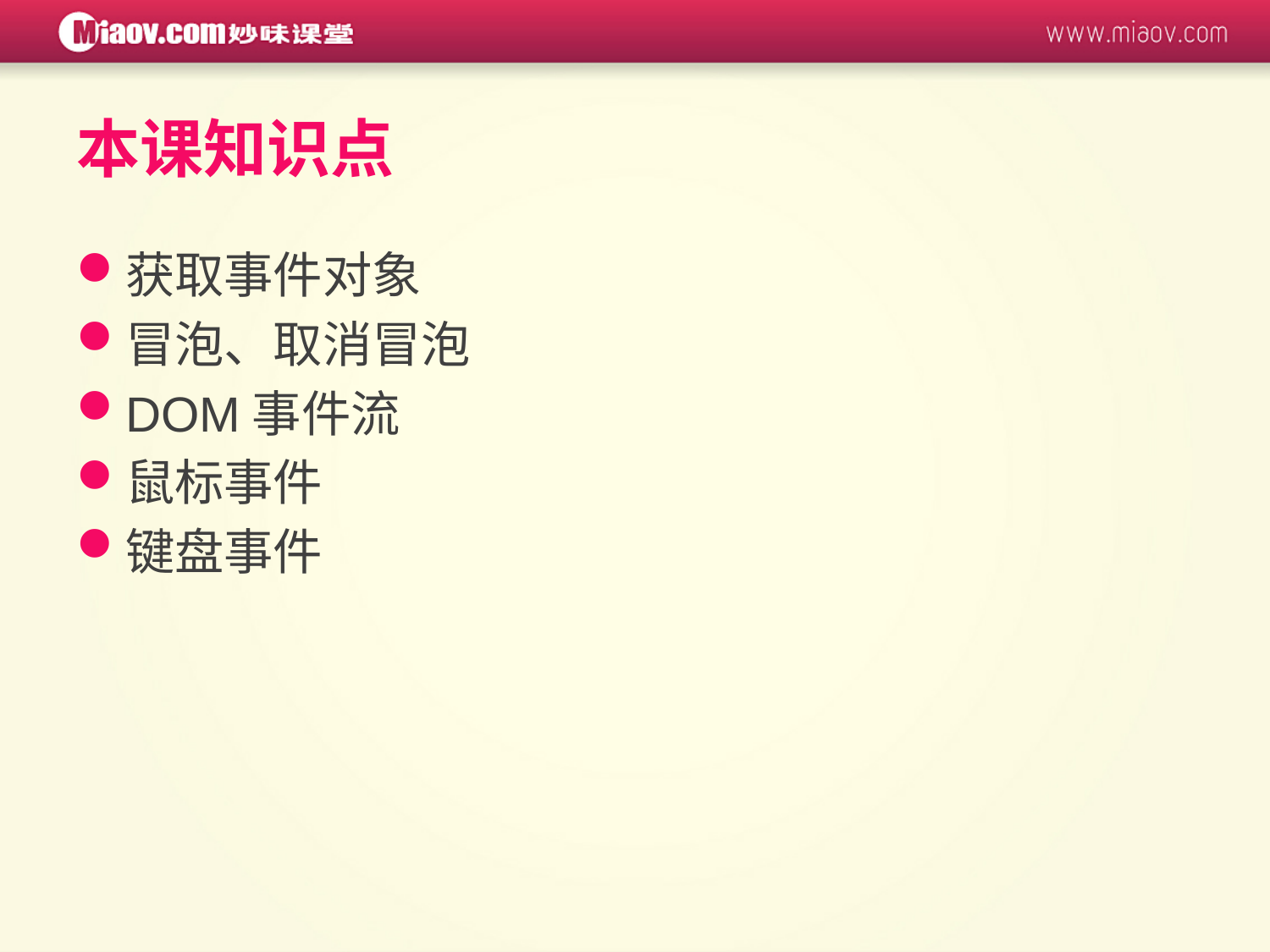

# 本课知识点
获取事件对象
冒泡、取消冒泡
DOM事件流
鼠标事件
键盘事件